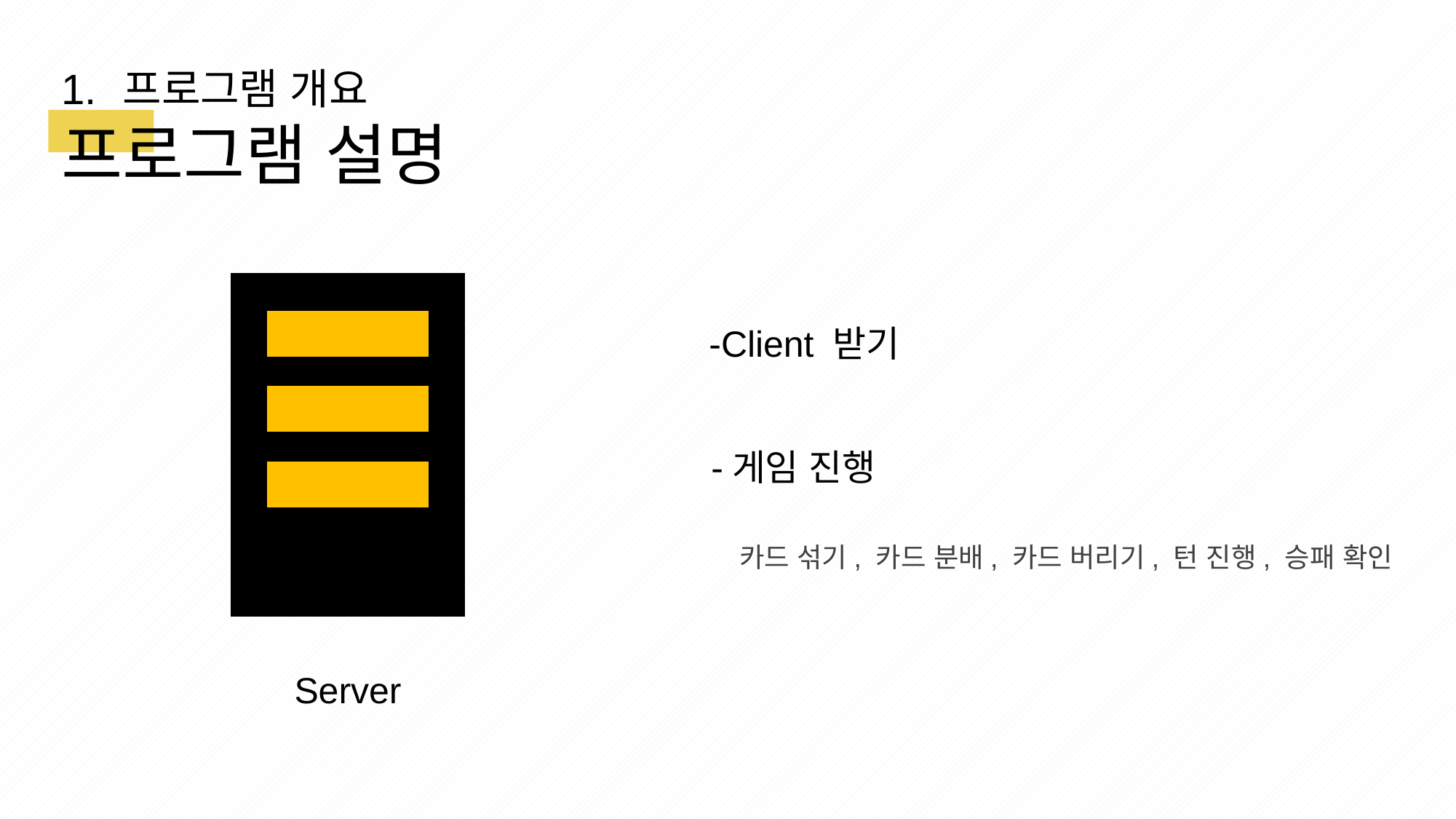

프로그램 개요
프로그램 설명

-Client 받기

-게임 진행

카드 섞기, 카드 분배, 카드 버리기, 턴 진행, 승패 확인
Server